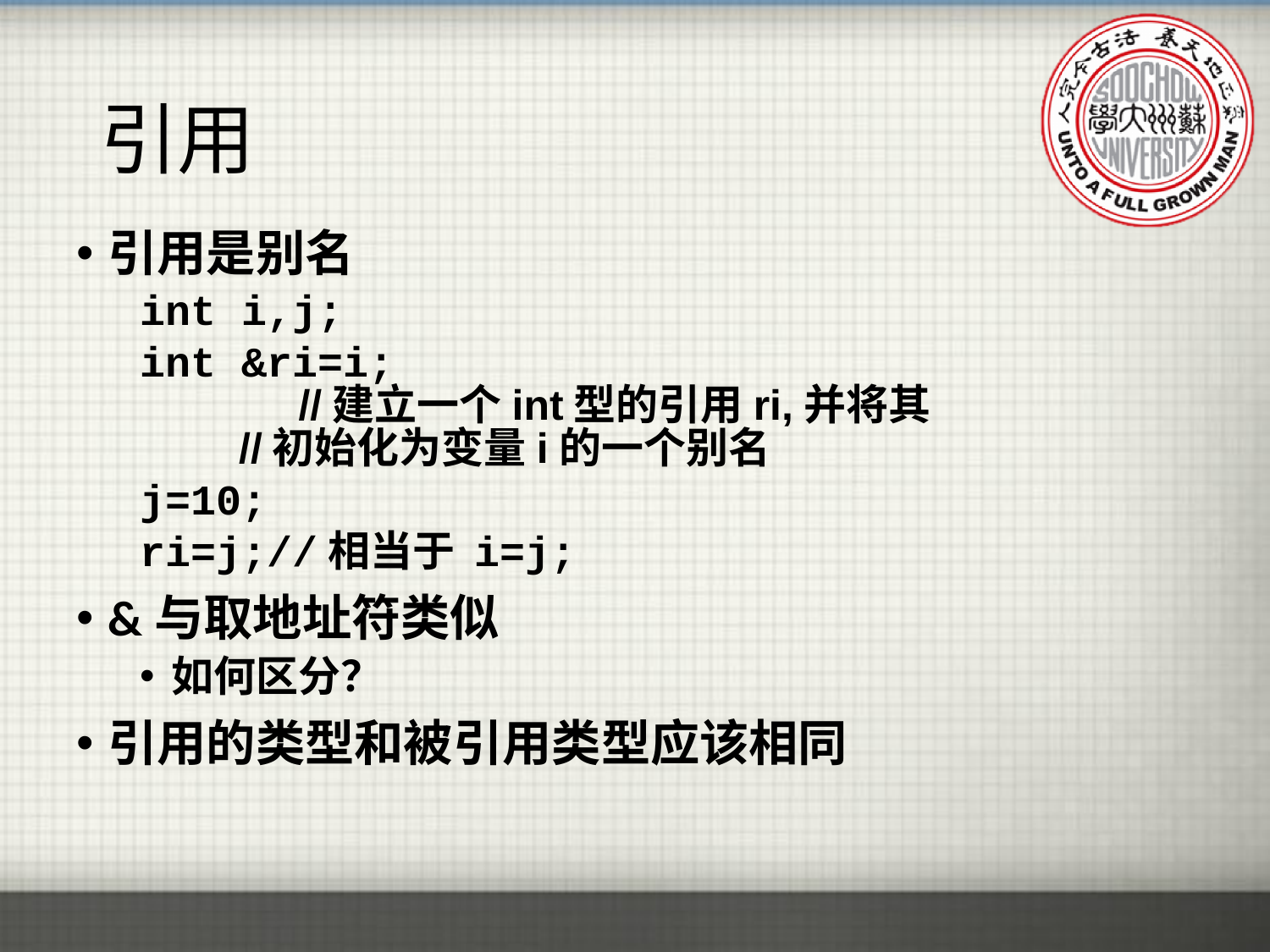

# 引用
引用是别名
int i,j;
int &ri=i;
     //建立一个int型的引用ri,并将其
      //初始化为变量i的一个别名
j=10;
ri=j;//相当于 i=j;
&与取地址符类似
如何区分？
引用的类型和被引用类型应该相同